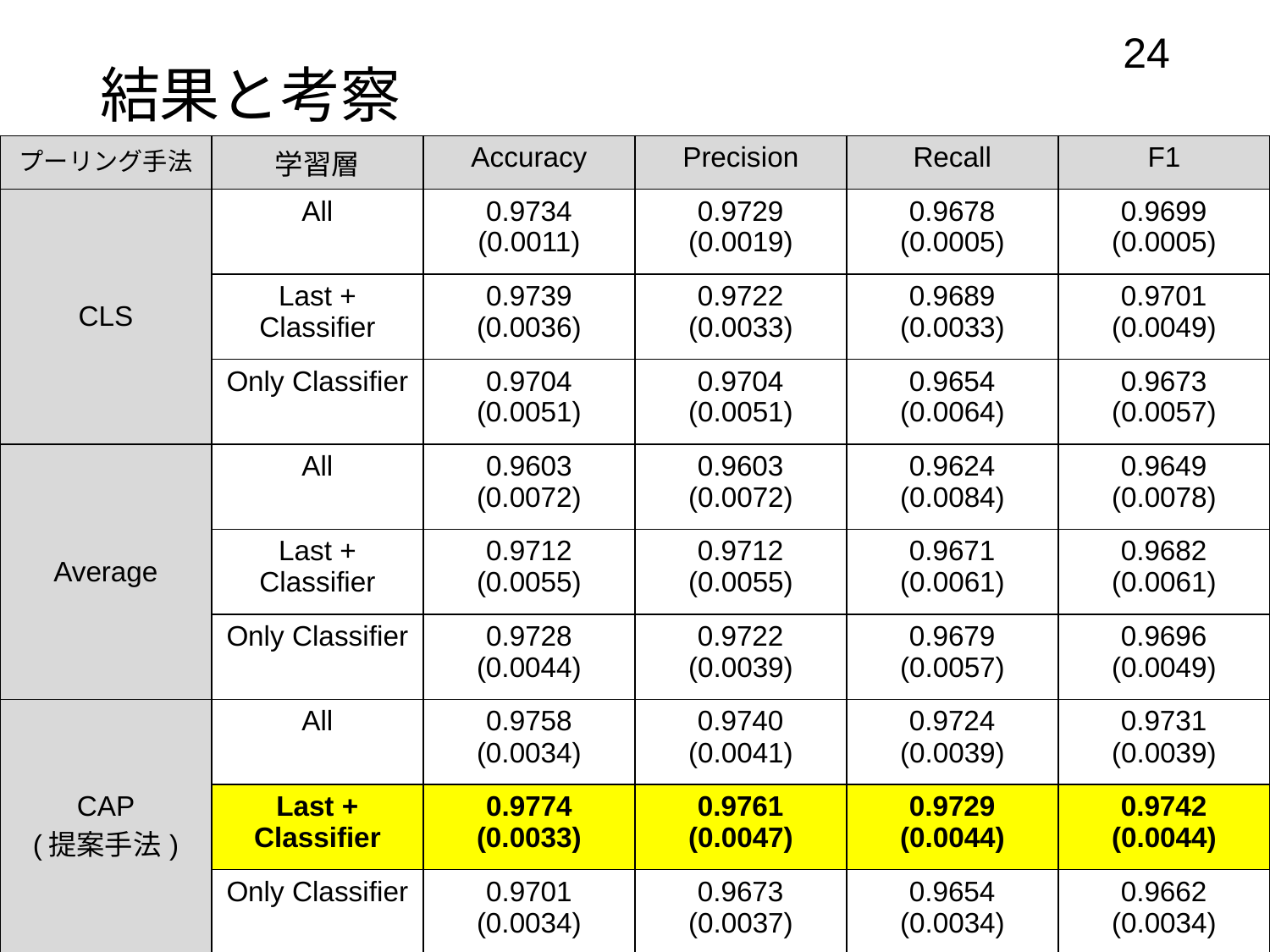

24
# 結果と考察
| プーリング手法 | 学習層 | Accuracy | Precision | Recall | F1 |
| --- | --- | --- | --- | --- | --- |
| CLS | All | 0.9734 (0.0011) | 0.9729 (0.0019) | 0.9678 (0.0005) | 0.9699 (0.0005) |
|  | Last + Classifier | 0.9739 (0.0036) | 0.9722 (0.0033) | 0.9689 (0.0033) | 0.9701 (0.0049) |
|  | Only Classifier | 0.9704 (0.0051) | 0.9704 (0.0051) | 0.9654 (0.0064) | 0.9673 (0.0057) |
| Average | All | 0.9603 (0.0072) | 0.9603 (0.0072) | 0.9624 (0.0084) | 0.9649 (0.0078) |
|  | Last + Classifier | 0.9712 (0.0055) | 0.9712 (0.0055) | 0.9671 (0.0061) | 0.9682 (0.0061) |
|  | Only Classifier | 0.9728 (0.0044) | 0.9722 (0.0039) | 0.9679 (0.0057) | 0.9696 (0.0049) |
| CAP (提案手法) | All | 0.9758 (0.0034) | 0.9740 (0.0041) | 0.9724 (0.0039) | 0.9731 (0.0039) |
|  | Last + Classifier | 0.9774 (0.0033) | 0.9761 (0.0047) | 0.9729 (0.0044) | 0.9742 (0.0044) |
|  | Only Classifier | 0.9701 (0.0034) | 0.9673 (0.0037) | 0.9654 (0.0034) | 0.9662 (0.0034) |